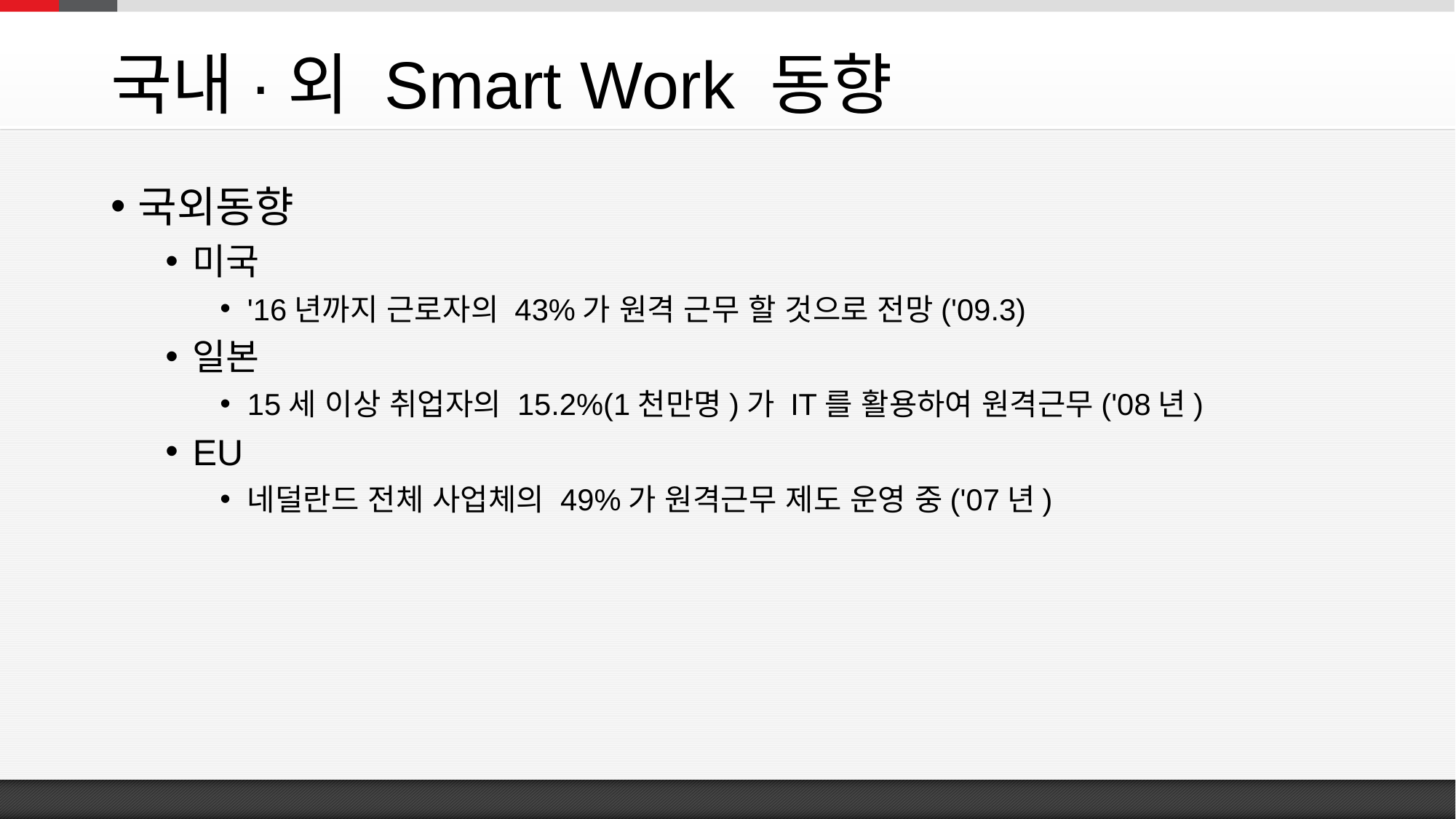

# 국내·외 Smart Work 동향
국외동향
미국
'16년까지 근로자의 43%가 원격 근무 할 것으로 전망('09.3)
일본
15세 이상 취업자의 15.2%(1천만명)가 IT를 활용하여 원격근무('08년)
EU
네덜란드 전체 사업체의 49%가 원격근무 제도 운영 중('07년)